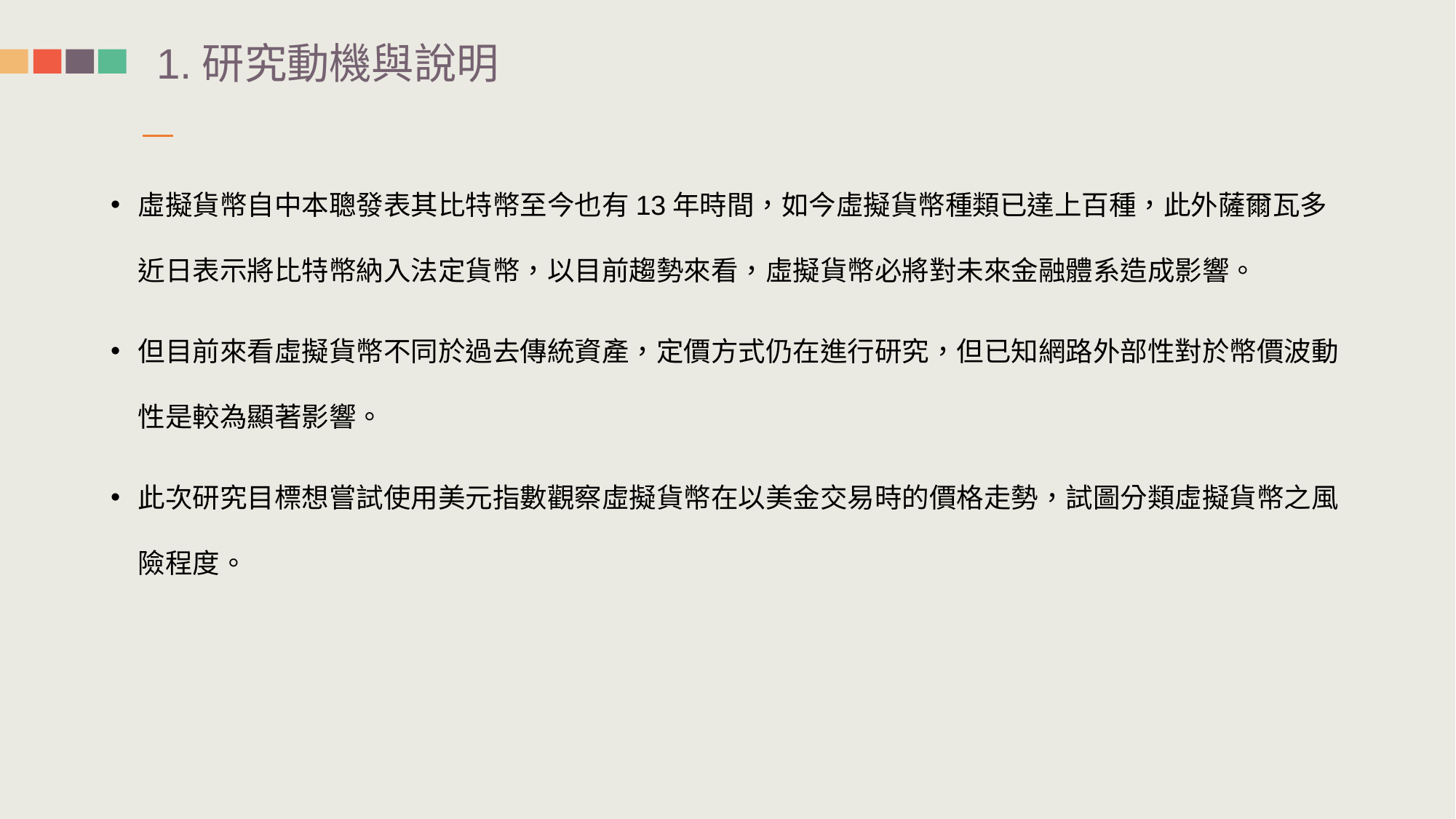

1.研究動機與說明

虛擬貨幣自中本聰發表其比特幣至今也有13年時間，如今虛擬貨幣種類已達上百種，此外薩爾瓦多近日表示將比特幣納入法定貨幣，以目前趨勢來看，虛擬貨幣必將對未來金融體系造成影響。
但目前來看虛擬貨幣不同於過去傳統資產，定價方式仍在進行研究，但已知網路外部性對於幣價波動性是較為顯著影響。
此次研究目標想嘗試使用美元指數觀察虛擬貨幣在以美金交易時的價格走勢，試圖分類虛擬貨幣之風險程度。